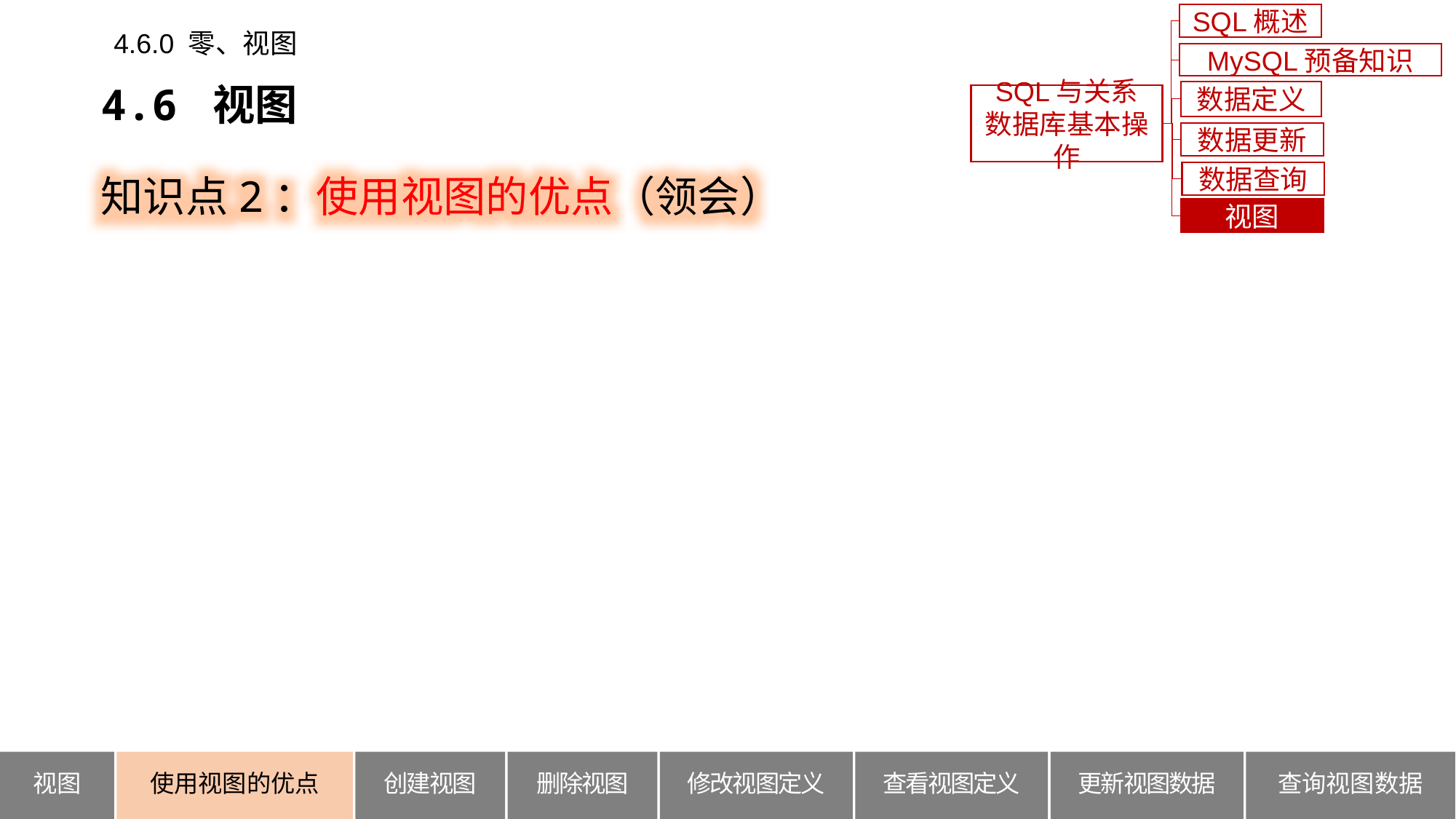

SQL概述
4.6.0 零、视图
MySQL预备知识
4.6 视图
数据定义
SQL与关系数据库基本操作
数据更新
知识点2：使用视图的优点（领会）
数据查询
视图
使用视图的优点
查询视图数据
视图
创建视图
删除视图
修改视图定义
查看视图定义
更新视图数据